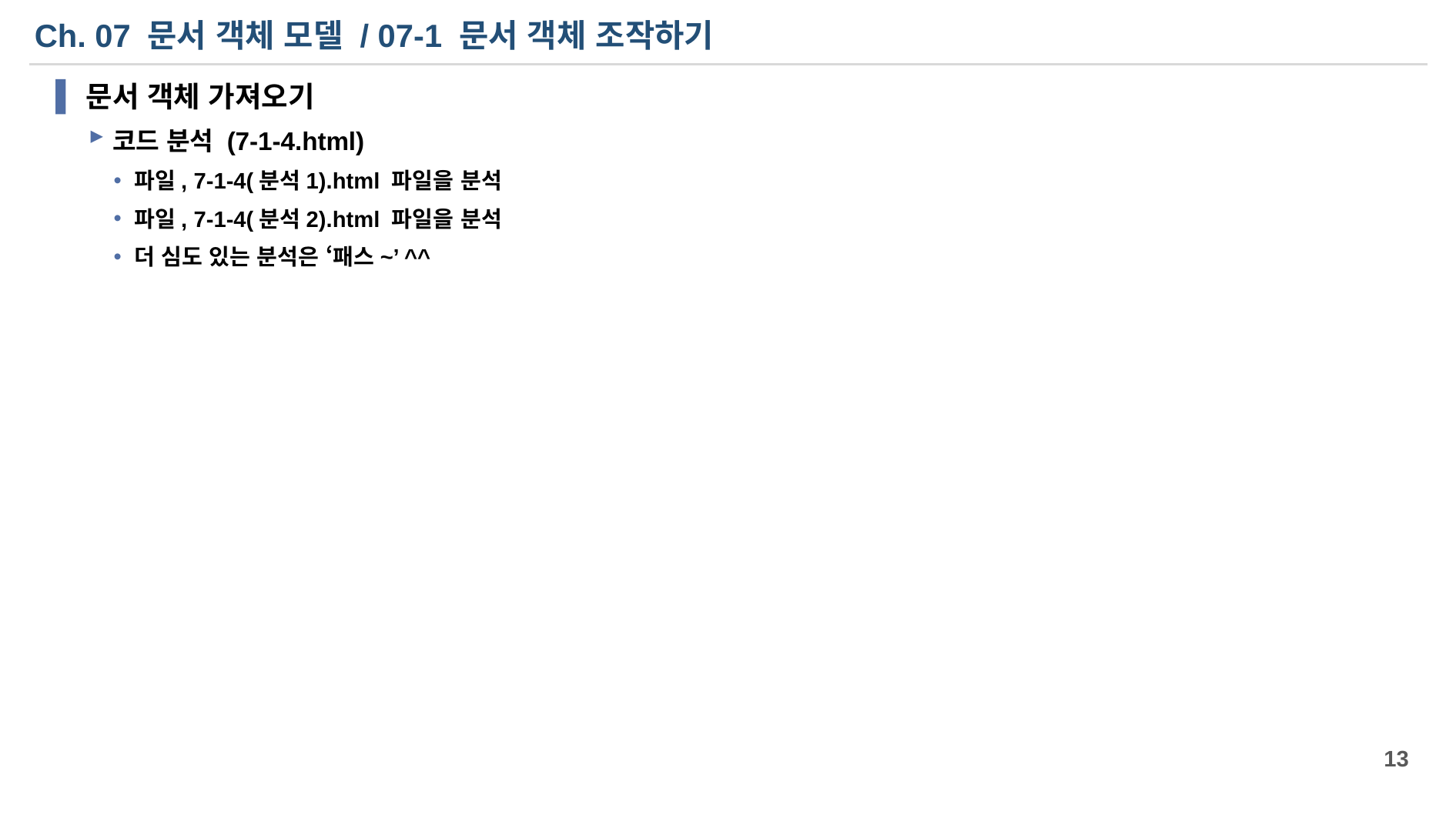

# Ch. 07 문서 객체 모델 / 07-1 문서 객체 조작하기
문서 객체 가져오기
코드 분석 (7-1-4.html)
파일, 7-1-4(분석1).html 파일을 분석
파일, 7-1-4(분석2).html 파일을 분석
더 심도 있는 분석은 ‘패스~’ ^^

13